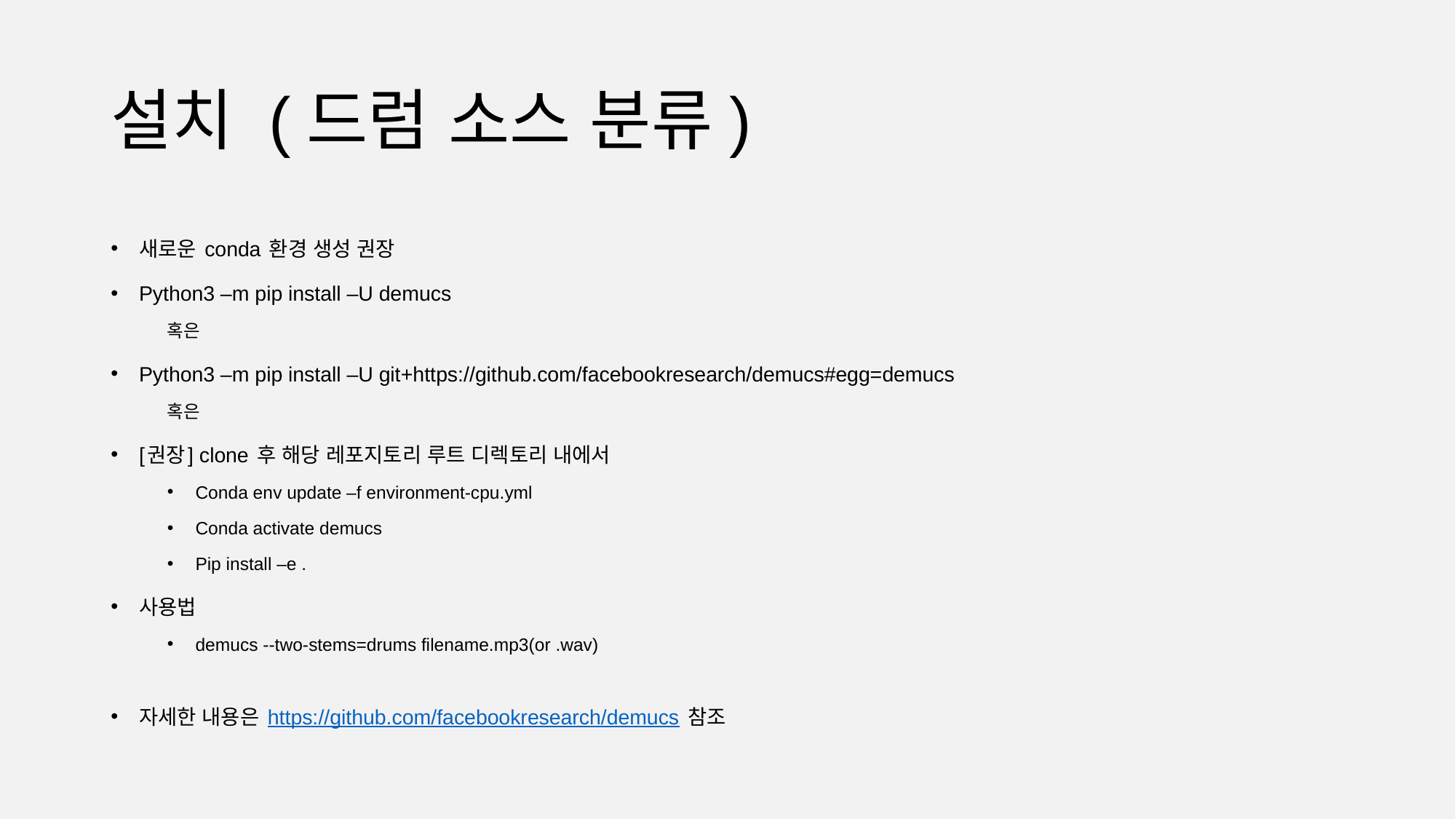

# 설치 (드럼 소스 분류)
새로운 conda 환경 생성 권장
Python3 –m pip install –U demucs
혹은
Python3 –m pip install –U git+https://github.com/facebookresearch/demucs#egg=demucs
혹은
[권장] clone 후 해당 레포지토리 루트 디렉토리 내에서
Conda env update –f environment-cpu.yml
Conda activate demucs
Pip install –e .
사용법
demucs --two-stems=drums filename.mp3(or .wav)

자세한 내용은 https://github.com/facebookresearch/demucs 참조